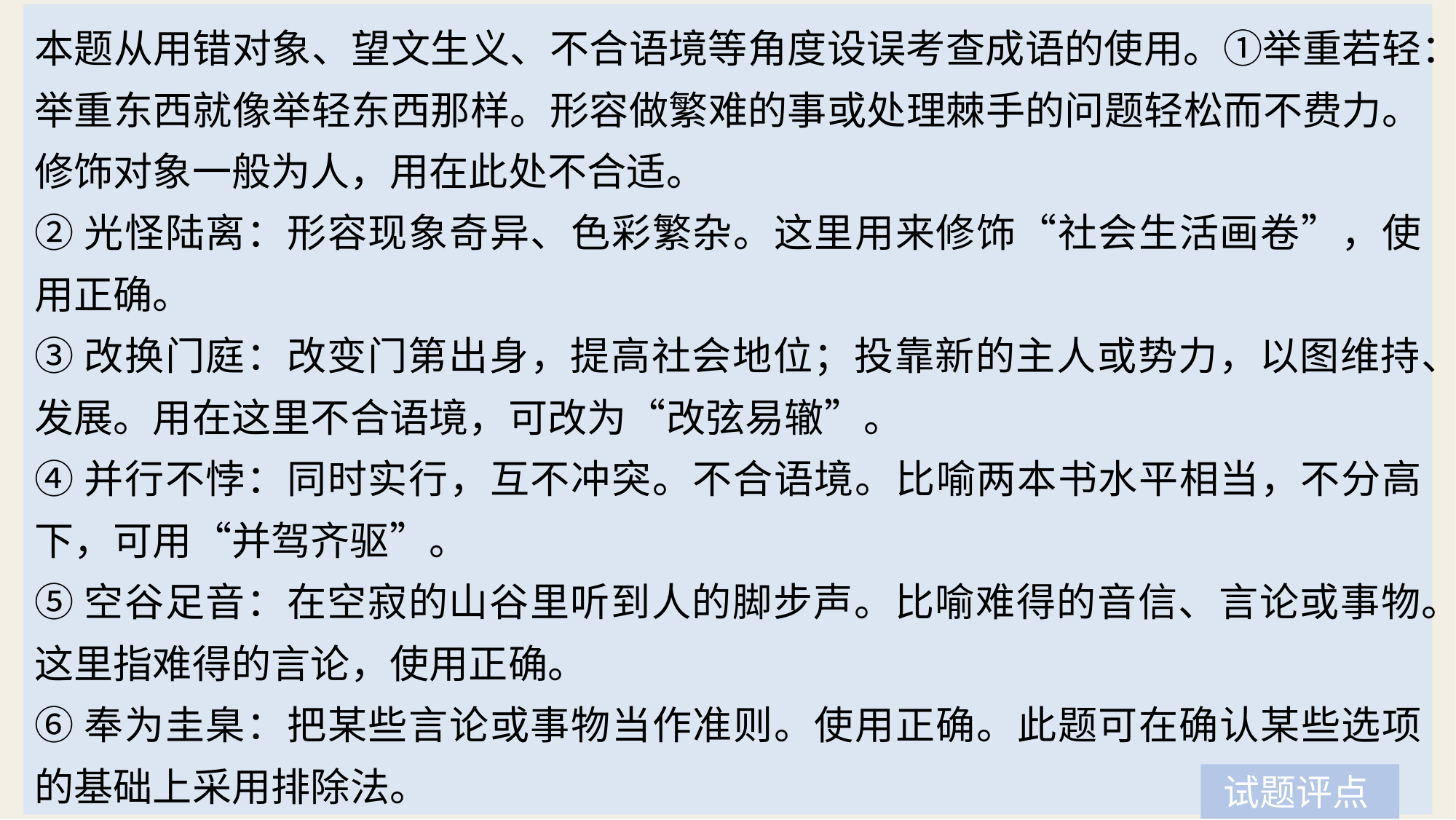

本题从用错对象、望文生义、不合语境等角度设误考查成语的使用。①举重若轻：举重东西就像举轻东西那样。形容做繁难的事或处理棘手的问题轻松而不费力。修饰对象一般为人，用在此处不合适。
②光怪陆离：形容现象奇异、色彩繁杂。这里用来修饰“社会生活画卷”，使用正确。
③改换门庭：改变门第出身，提高社会地位；投靠新的主人或势力，以图维持、发展。用在这里不合语境，可改为“改弦易辙”。
④并行不悖：同时实行，互不冲突。不合语境。比喻两本书水平相当，不分高下，可用“并驾齐驱”。
⑤空谷足音：在空寂的山谷里听到人的脚步声。比喻难得的音信、言论或事物。这里指难得的言论，使用正确。
⑥奉为圭臬：把某些言论或事物当作准则。使用正确。此题可在确认某些选项的基础上采用排除法。
试题评点